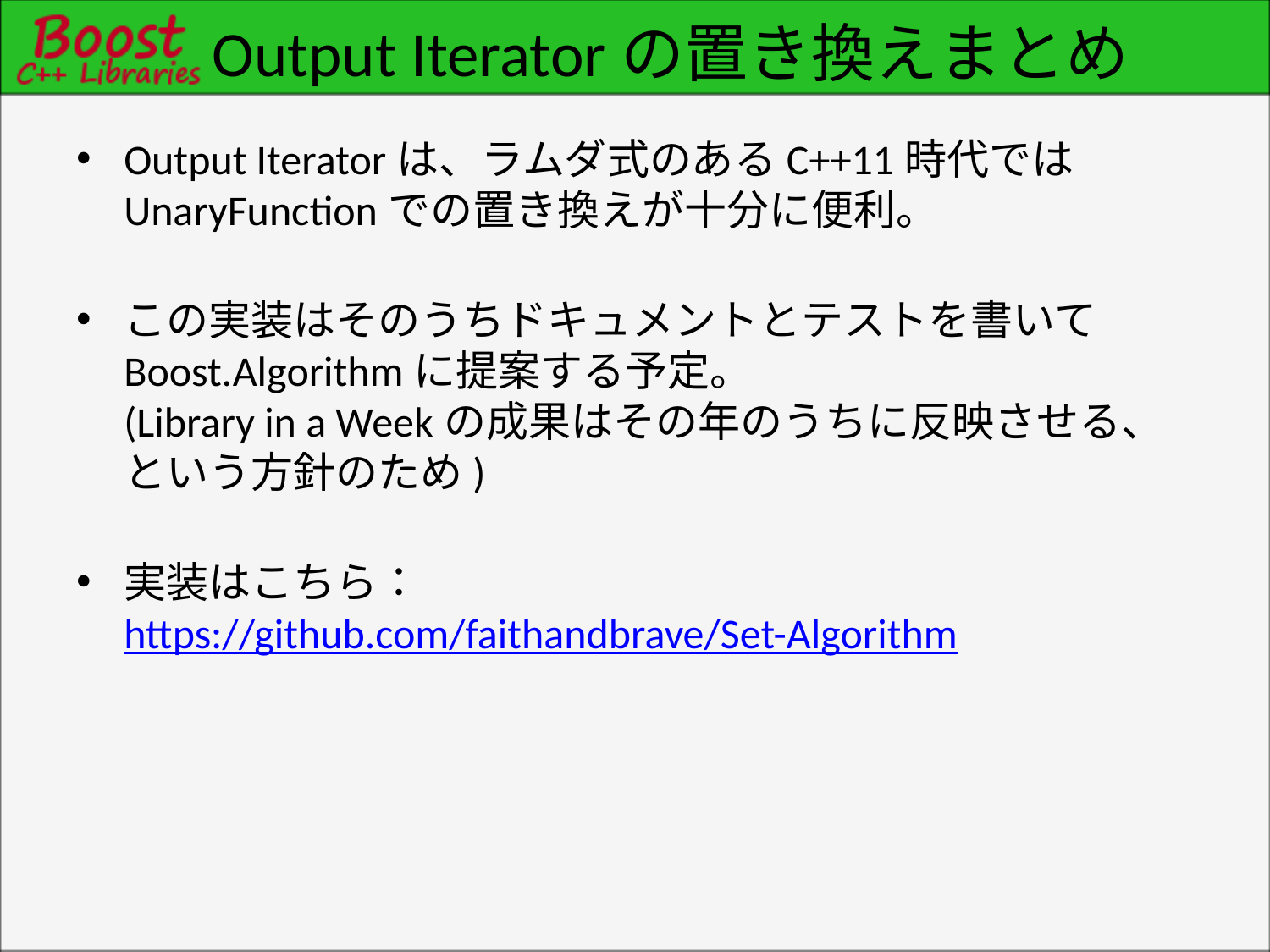

# Output Iteratorの置き換えまとめ
Output Iteratorは、ラムダ式のあるC++11時代ではUnaryFunctionでの置き換えが十分に便利。
この実装はそのうちドキュメントとテストを書いてBoost.Algorithmに提案する予定。
(Library in a Weekの成果はその年のうちに反映させる、という方針のため)
実装はこちら：
https://github.com/faithandbrave/Set-Algorithm